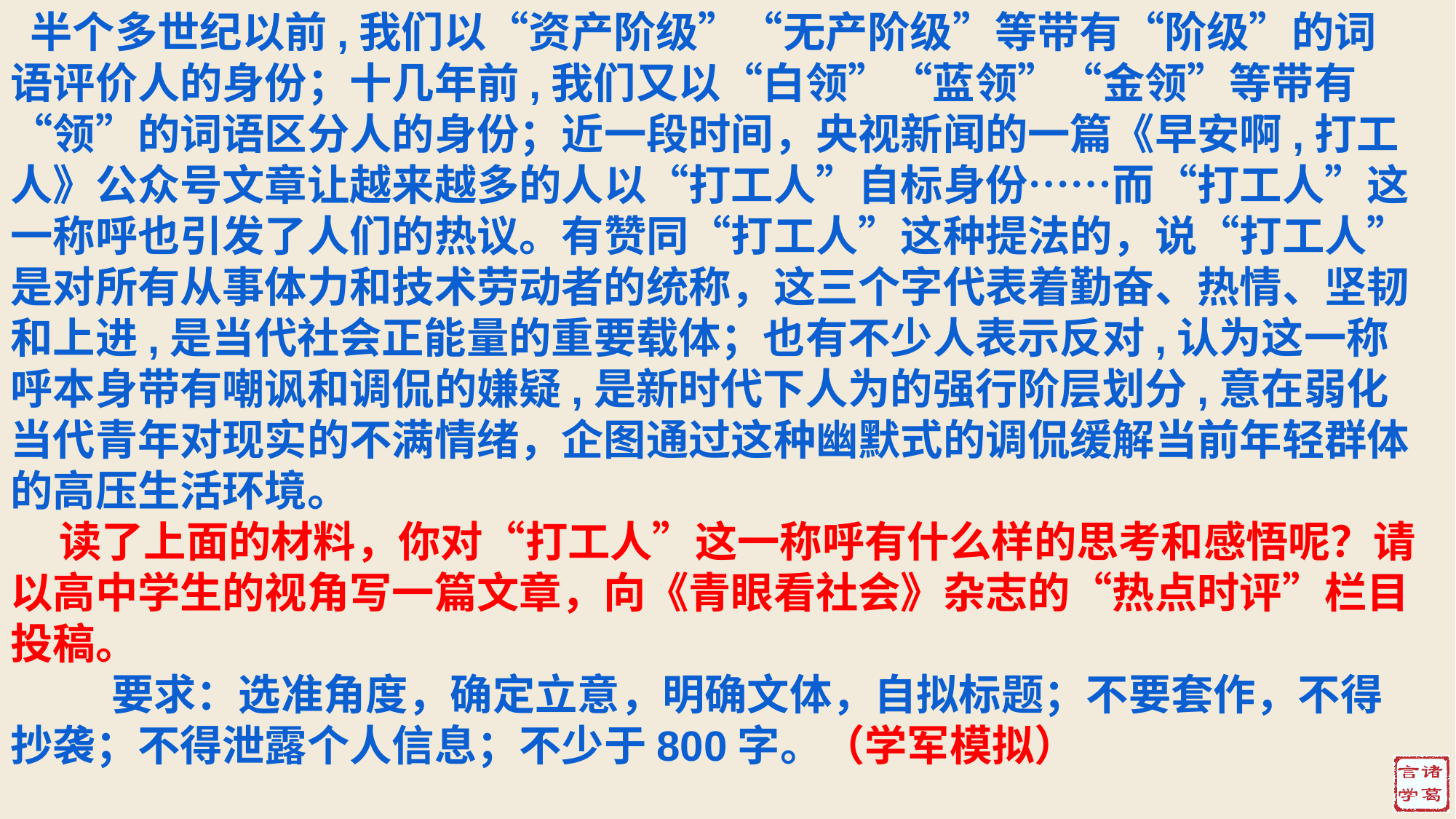

半个多世纪以前,我们以“资产阶级”“无产阶级”等带有“阶级”的词语评价人的身份；十几年前,我们又以“白领”“蓝领”“金领”等带有“领”的词语区分人的身份；近一段时间，央视新闻的一篇《早安啊,打工人》公众号文章让越来越多的人以“打工人”自标身份……而“打工人”这一称呼也引发了人们的热议。有赞同“打工人”这种提法的，说“打工人”是对所有从事体力和技术劳动者的统称，这三个字代表着勤奋、热情、坚韧和上进,是当代社会正能量的重要载体；也有不少人表示反对,认为这一称呼本身带有嘲讽和调侃的嫌疑,是新时代下人为的强行阶层划分,意在弱化当代青年对现实的不满情绪，企图通过这种幽默式的调侃缓解当前年轻群体的高压生活环境。    读了上面的材料，你对“打工人”这一称呼有什么样的思考和感悟呢？请以高中学生的视角写一篇文章，向《青眼看社会》杂志的“热点时评”栏目投稿。     要求：选准角度，确定立意，明确文体，自拟标题；不要套作，不得抄袭；不得泄露个人信息；不少于800字。（学军模拟）